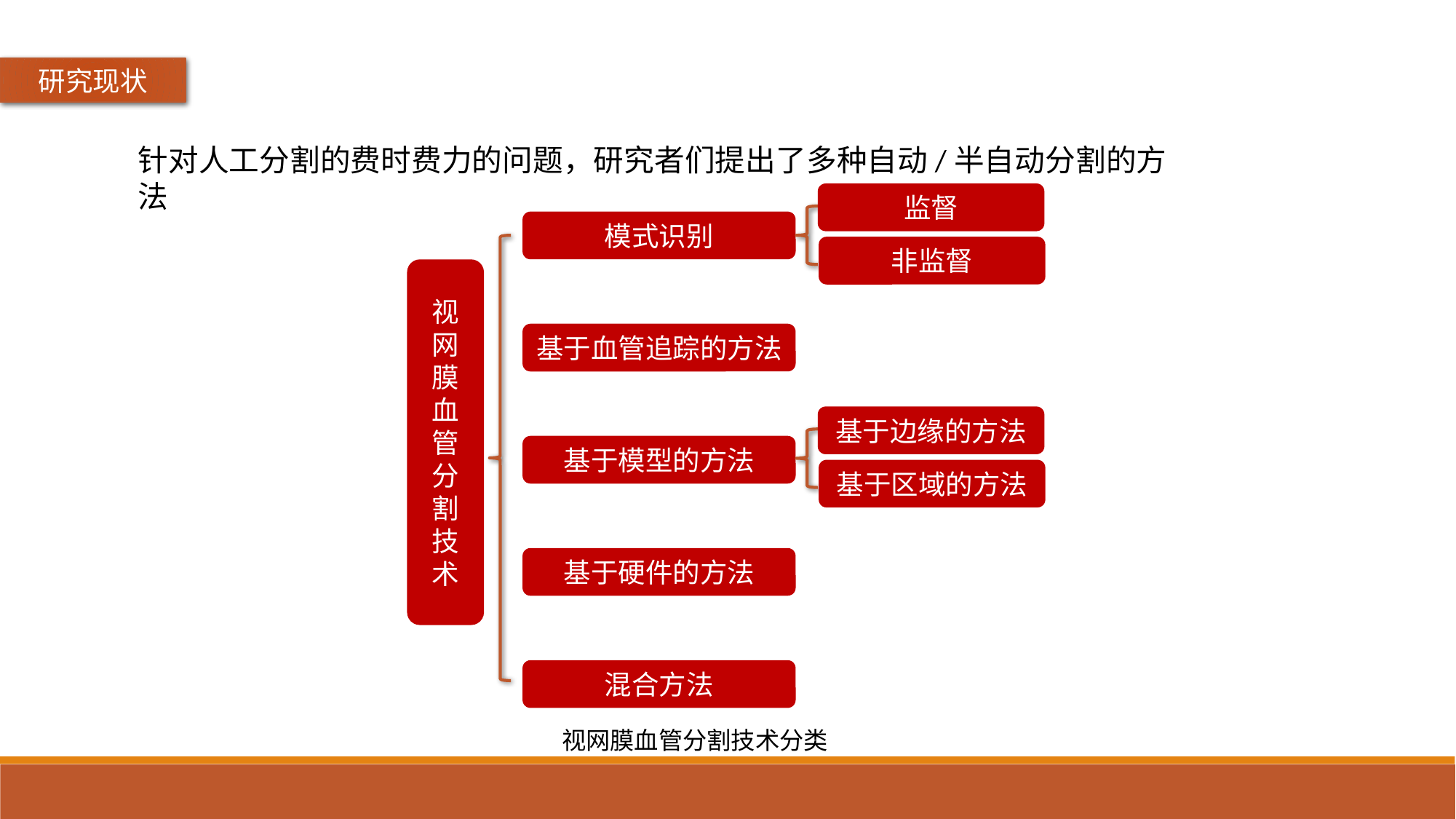

研究现状
针对人工分割的费时费力的问题，研究者们提出了多种自动/半自动分割的方法
监督

模式识别

非监督
视网膜血管分割技术
基于血管追踪的方法
基于边缘的方法

基于模型的方法
基于区域的方法
基于硬件的方法
混合方法
视网膜血管分割技术分类